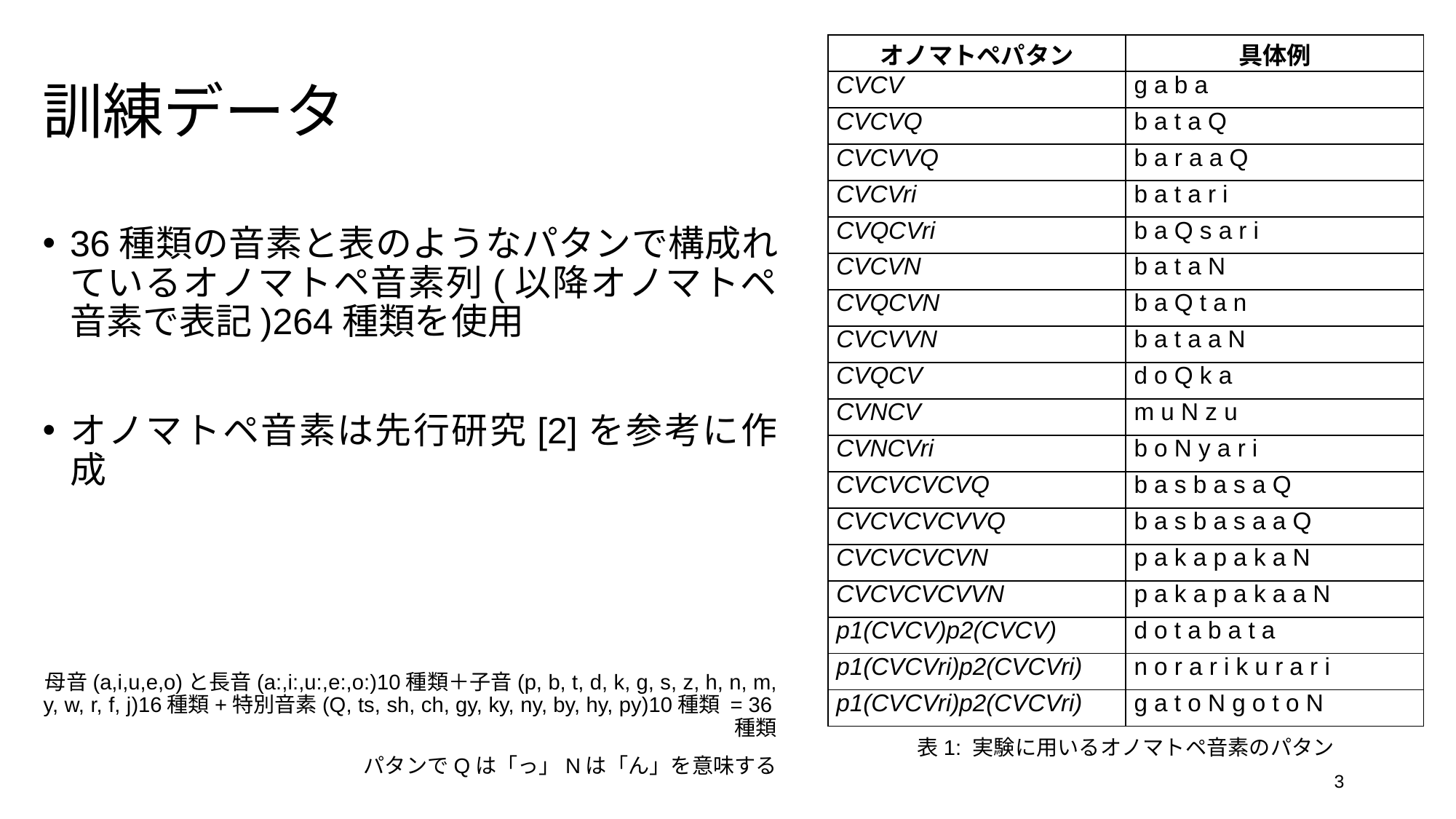

| オノマトペパタン | 具体例 |
| --- | --- |
| CVCV | g a b a |
| CVCVQ | b a t a Q |
| CVCVVQ | b a r a a Q |
| CVCVri | b a t a r i |
| CVQCVri | b a Q s a r i |
| CVCVN | b a t a N |
| CVQCVN | b a Q t a n |
| CVCVVN | b a t a a N |
| CVQCV | d o Q k a |
| CVNCV | m u N z u |
| CVNCVri | b o N y a r i |
| CVCVCVCVQ | b a s b a s a Q |
| CVCVCVCVVQ | b a s b a s a a Q |
| CVCVCVCVN | p a k a p a k a N |
| CVCVCVCVVN | p a k a p a k a a N |
| p1(CVCV)p2(CVCV) | d o t a b a t a |
| p1(CVCVri)p2(CVCVri) | n o r a r i k u r a r i |
| p1(CVCVri)p2(CVCVri) | g a t o N g o t o N |
# 訓練データ
36種類の音素と表のようなパタンで構成れているオノマトペ音素列(以降オノマトペ音素で表記)264種類を使用

オノマトペ音素は先行研究[2]を参考に作成

母音(a,i,u,e,o)と長音(a:,i:,u:,e:,o:)10種類＋子音(p, b, t, d, k, g, s, z, h, n, m, y, w, r, f, j)16種類+特別音素(Q, ts, sh, ch, gy, ky, ny, by, hy, py)10種類 = 36種類
パタンでQは「っ」Nは「ん」を意味する
表1: 実験に用いるオノマトペ音素のパタン
3